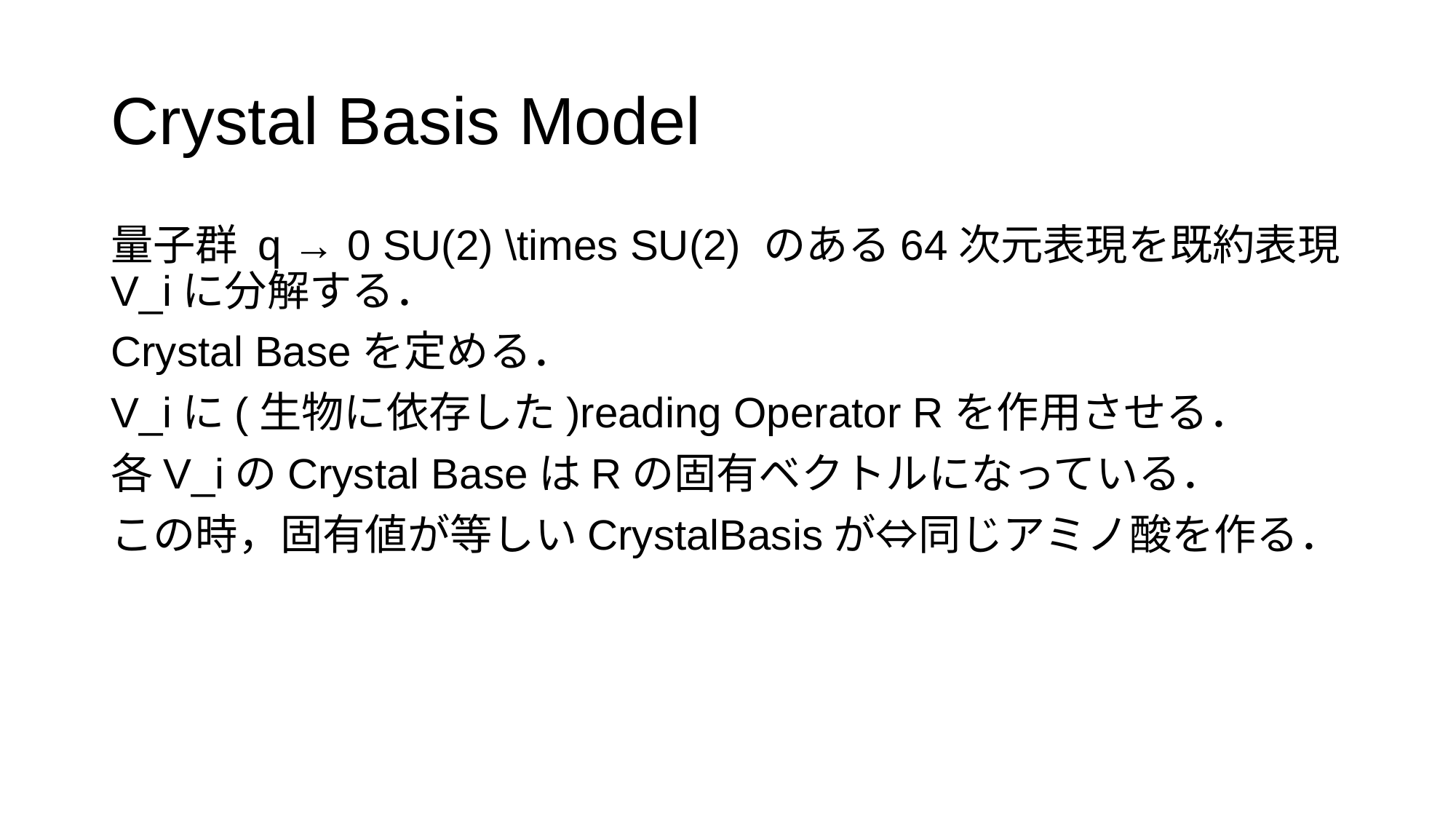

# Crystal Basis Model
量子群 q → 0 SU(2) \times SU(2) のある64次元表現を既約表現V_iに分解する．
Crystal Baseを定める．
V_iに(生物に依存した)reading Operator Rを作用させる．
各V_iのCrystal BaseはRの固有ベクトルになっている．
この時，固有値が等しいCrystalBasisが⇔同じアミノ酸を作る．